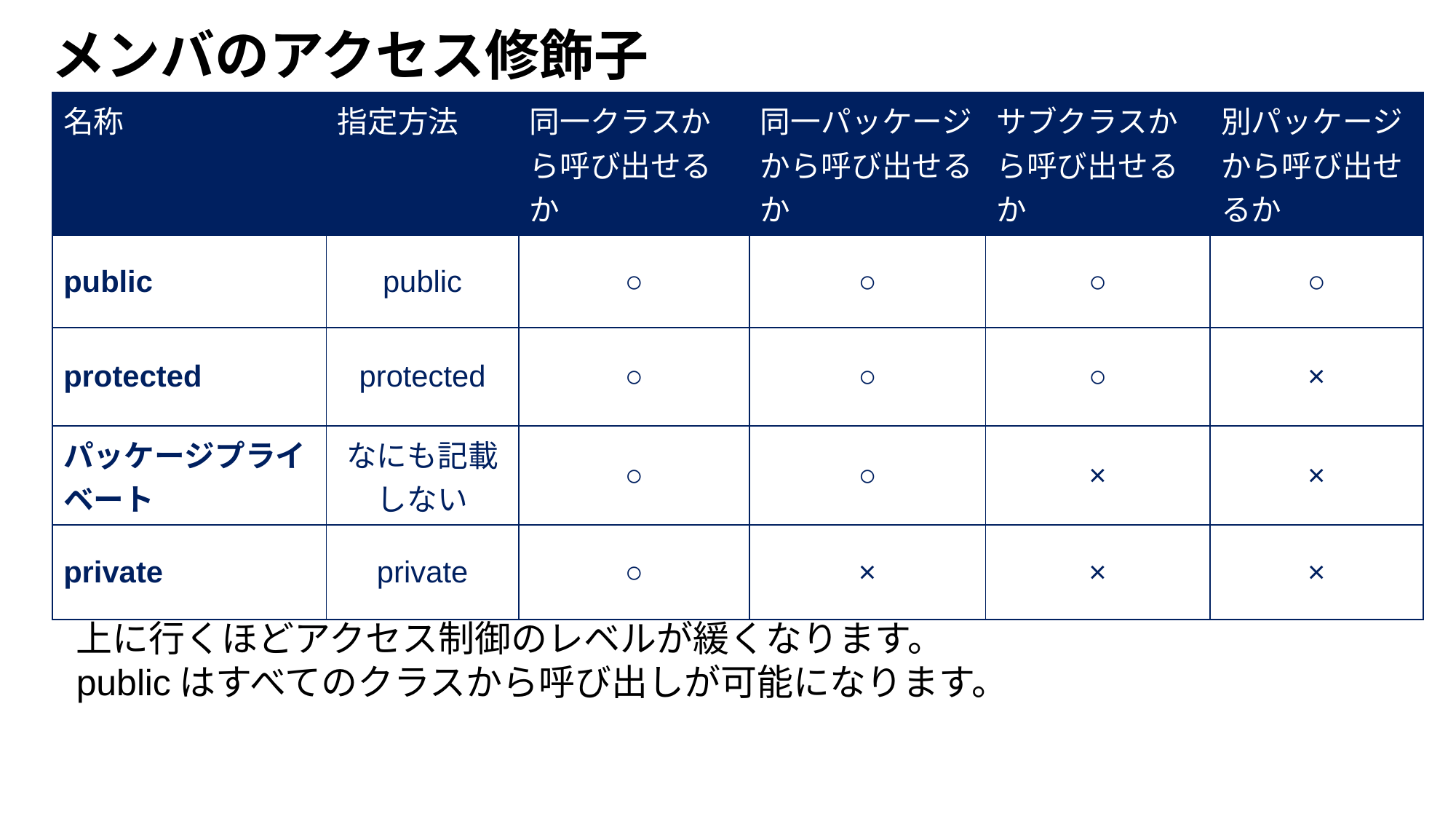

メンバのアクセス修飾子
| 名称 | 指定方法 | 同一クラスから呼び出せるか | 同一パッケージから呼び出せるか | サブクラスから呼び出せるか | 別パッケージから呼び出せるか |
| --- | --- | --- | --- | --- | --- |
| public | public | ○ | ○ | ○ | ○ |
| protected | protected | ○ | ○ | ○ | × |
| パッケージプライベート | なにも記載しない | ○ | ○ | × | × |
| private | private | ○ | × | × | × |
上に行くほどアクセス制御のレベルが緩くなります。
publicはすべてのクラスから呼び出しが可能になります。